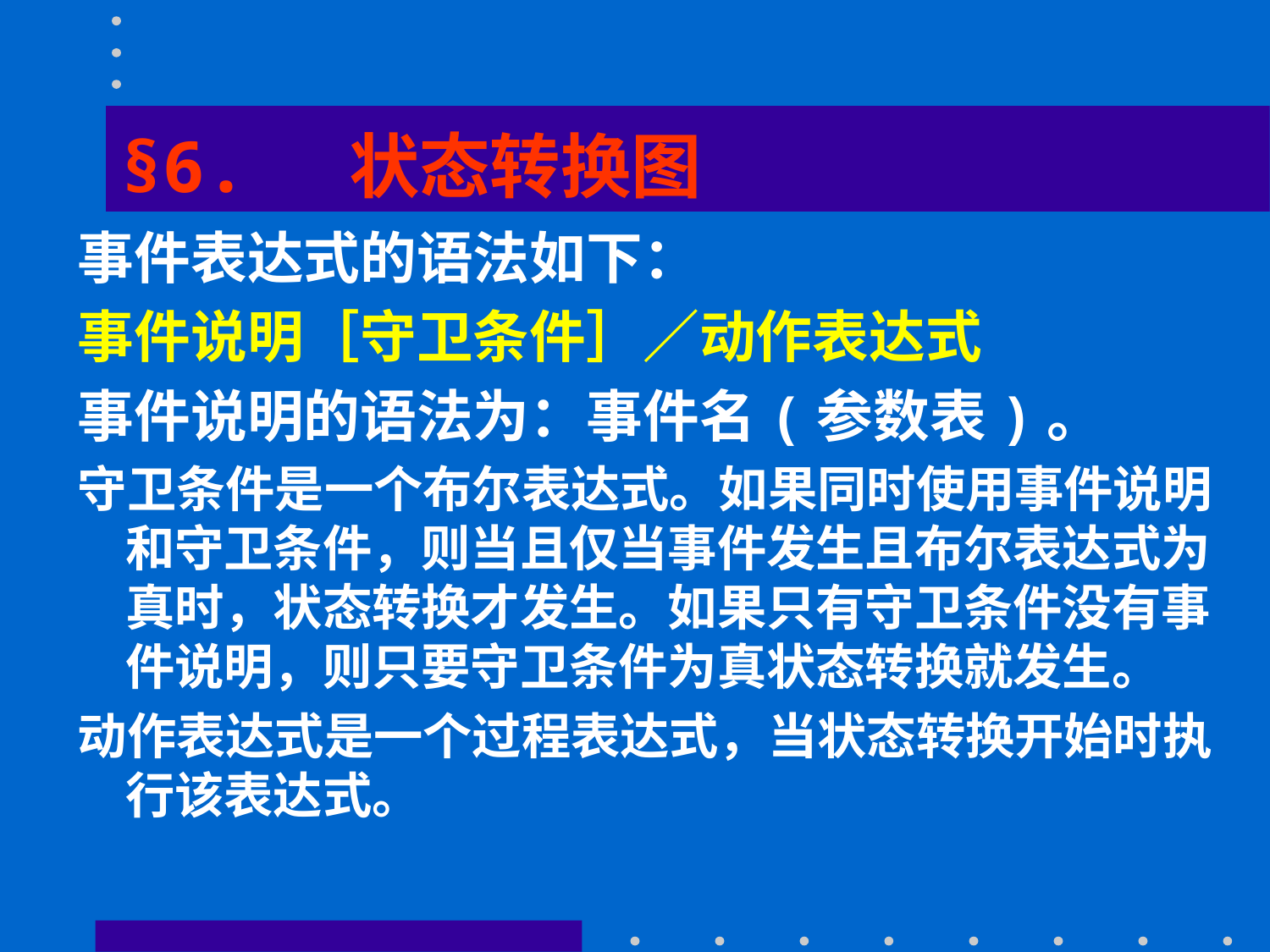

§6.  状态转换图
事件表达式的语法如下：
事件说明［守卫条件］／动作表达式
事件说明的语法为：事件名(参数表)。
守卫条件是一个布尔表达式。如果同时使用事件说明和守卫条件，则当且仅当事件发生且布尔表达式为真时，状态转换才发生。如果只有守卫条件没有事件说明，则只要守卫条件为真状态转换就发生。
动作表达式是一个过程表达式，当状态转换开始时执行该表达式。
57